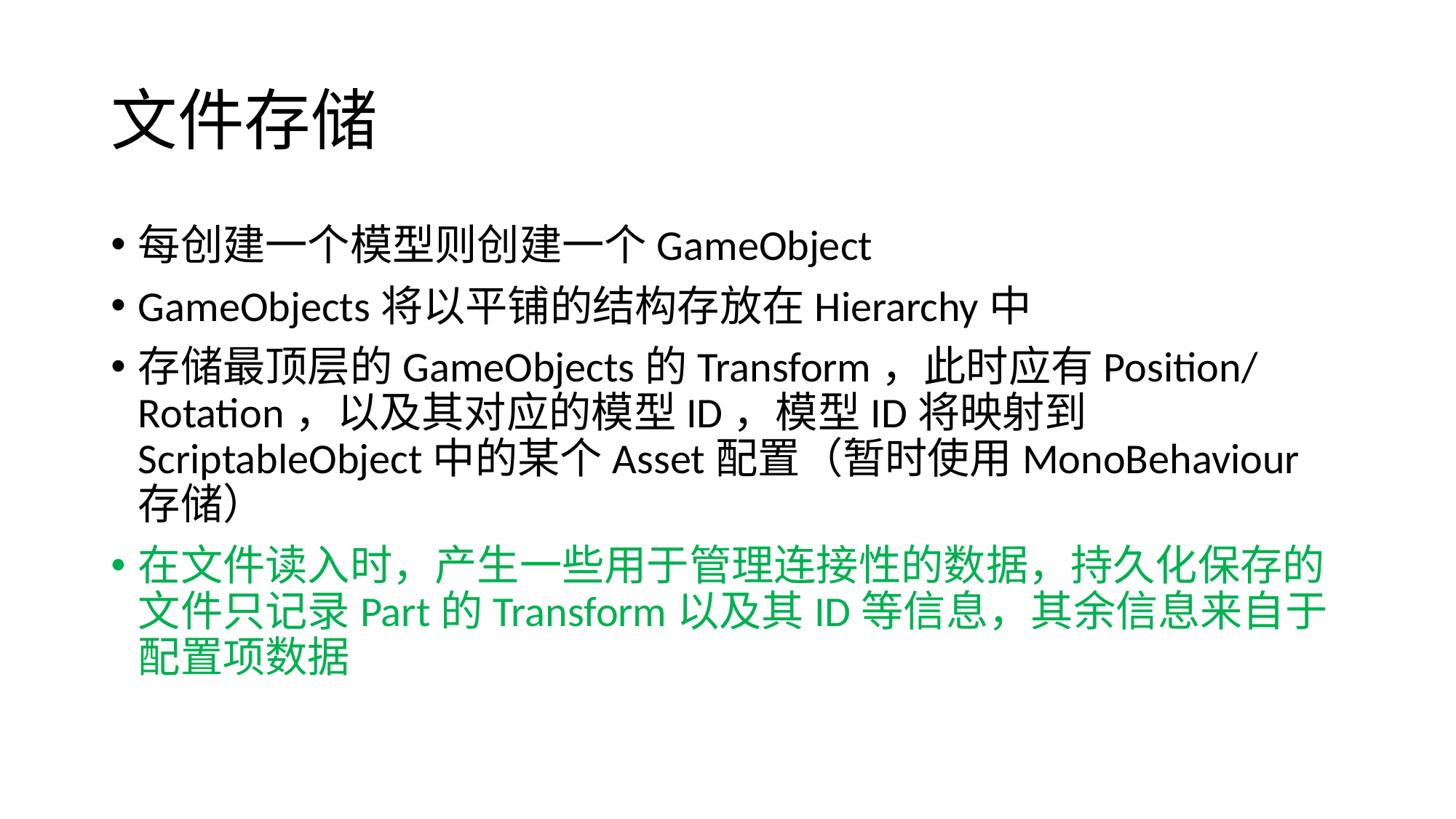

# 文件存储
每创建一个模型则创建一个GameObject
GameObjects将以平铺的结构存放在Hierarchy中
存储最顶层的GameObjects的Transform，此时应有Position/Rotation，以及其对应的模型ID，模型ID将映射到ScriptableObject中的某个Asset配置（暂时使用MonoBehaviour存储）
在文件读入时，产生一些用于管理连接性的数据，持久化保存的文件只记录Part的Transform以及其ID等信息，其余信息来自于配置项数据